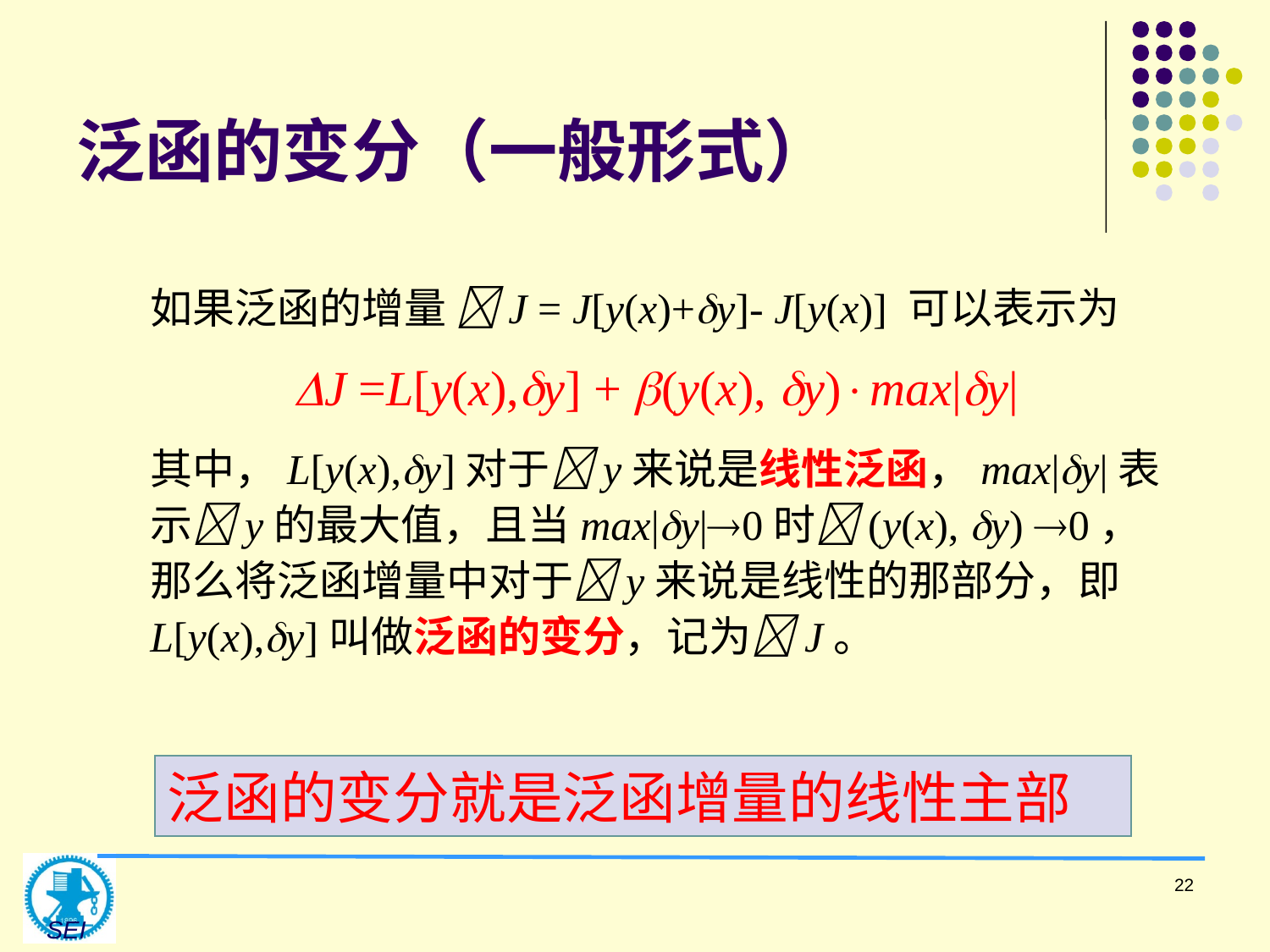

# 泛函的变分（一般形式）
如果泛函的增量 ΔJ = J[y(x)+δy]- J[y(x)] 可以表示为
ΔJ =L[y(x),δy] + β(y(x), δy)⋅max|δy|
其中，L[y(x),δy]对于δy来说是线性泛函，max|δy|表示δy的最大值，且当max|δy|→0时β(y(x), δy) →0，那么将泛函增量中对于δy来说是线性的那部分，即L[y(x),δy]叫做泛函的变分，记为δJ。
泛函的变分就是泛函增量的线性主部
22